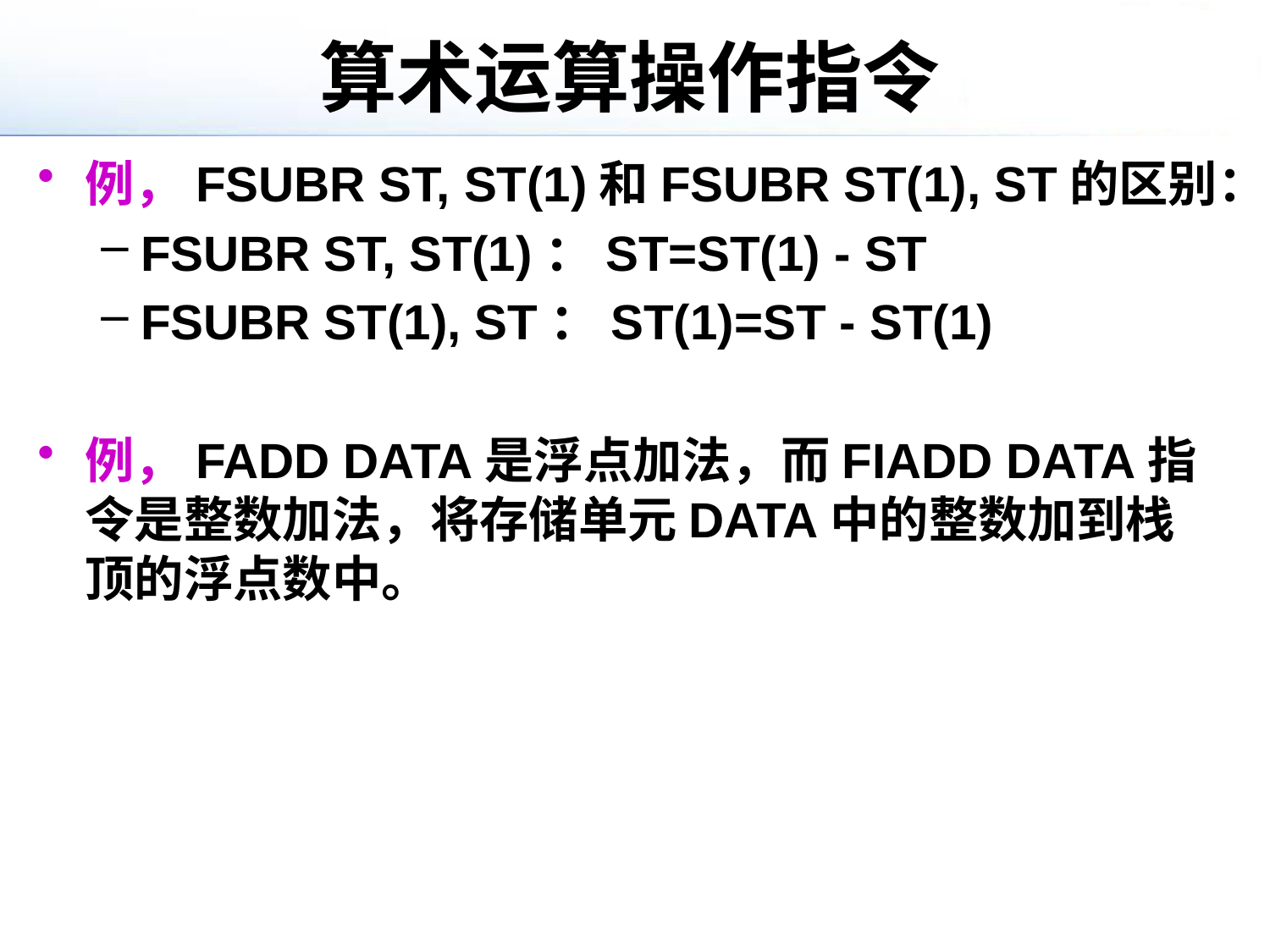

# 算术运算操作指令
例，FSUBR ST, ST(1)和FSUBR ST(1), ST的区别：
FSUBR ST, ST(1)：ST=ST(1) - ST
FSUBR ST(1), ST：ST(1)=ST - ST(1)

例，FADD DATA是浮点加法，而FIADD DATA指令是整数加法，将存储单元DATA中的整数加到栈顶的浮点数中。